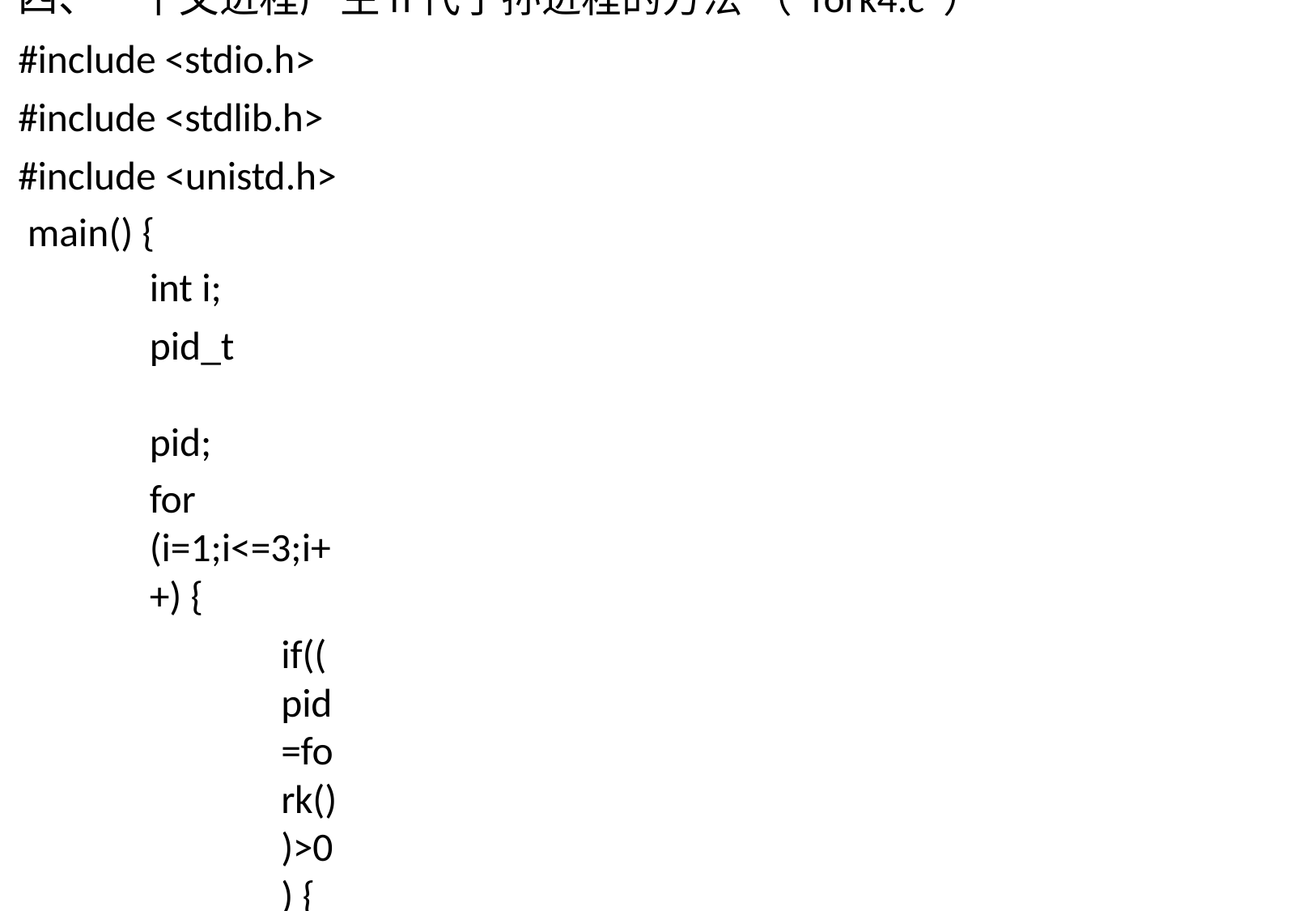

四、一个父进程产生n代子孙进程的方法 （ fork4.c ）
#include <stdio.h>  #include <stdlib.h>
#include <unistd.h>  main() {
int i;
pid_t	pid;
for (i=1;i<=3;i++) {
if((pid=fork())>0) {
sleep(1);
printf("Process %d exit.\n",getpid());  exit(0);
}
else
printf("%d'parent is %d\n",getpid(),getppid());
}
}